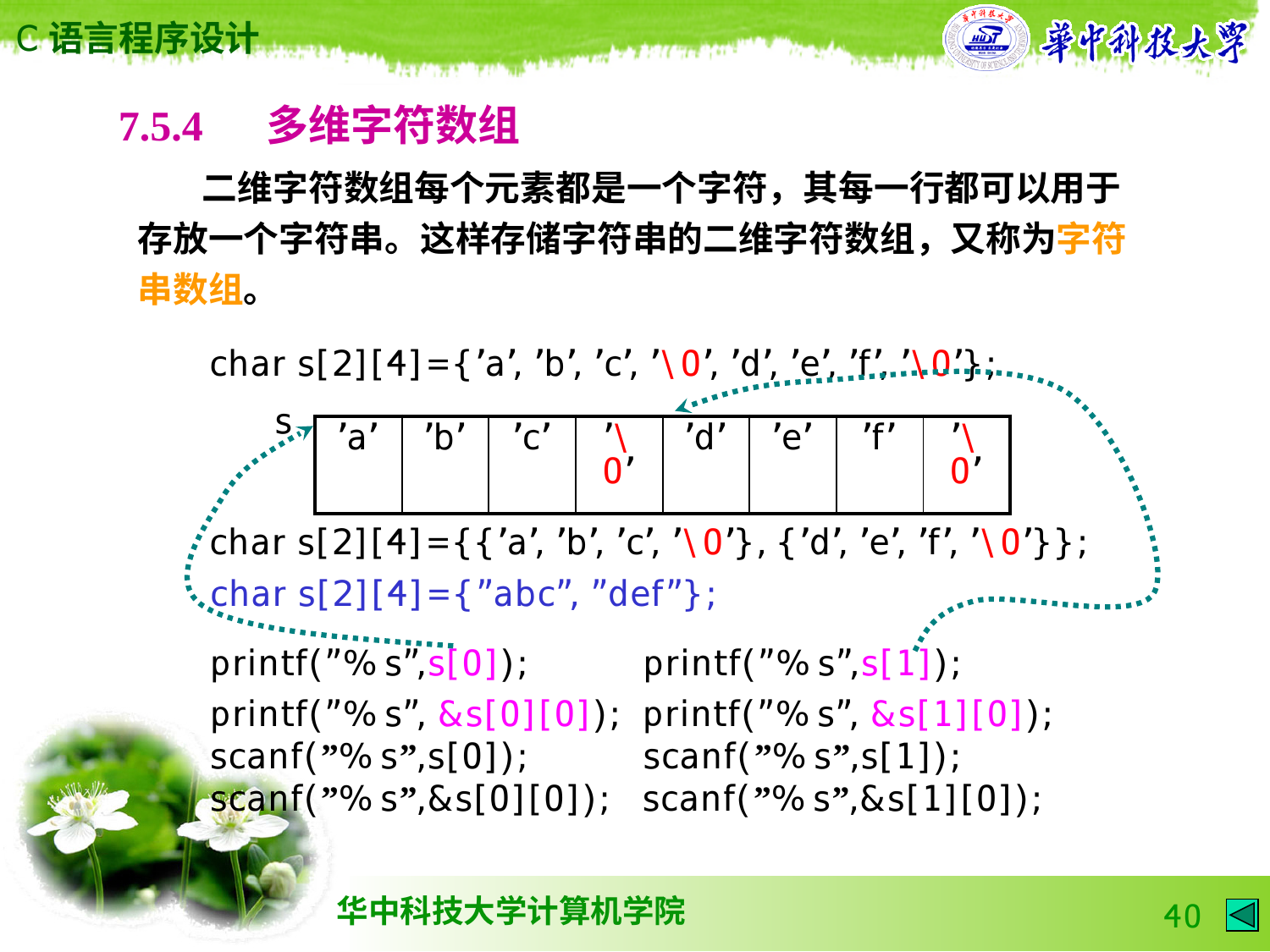

7.5.4 　多维字符数组
       二维字符数组每个元素都是一个字符，其每一行都可以用于存放一个字符串。这样存储字符串的二维字符数组，又称为字符串数组。
       char s[2][4]={’a’, ’b’, ’c’, ’\0’, ’d’, ’e’, ’f’, ’\0’};

s
| ’a’ | ’b’ | ’c’ | ’\0’ | ’d’ | ’e’ | ’f’ | ’\0’ |
| --- | --- | --- | --- | --- | --- | --- | --- |

       char s[2][4]={{’a’, ’b’, ’c’, ’\0’}, {’d’, ’e’, ’f’, ’\0’}};
         char s[2][4]={”abc”, ”def”};
         printf(”%s”,s[0]);           printf(”%s”,s[1]);
         printf(”%s”, &s[0][0]);  printf(”%s”, &s[1][0]);
         scanf(”%s”,s[0]);           scanf(”%s”,s[1]);
         scanf(”%s”,&s[0][0]);   scanf(”%s”,&s[1][0]);
40